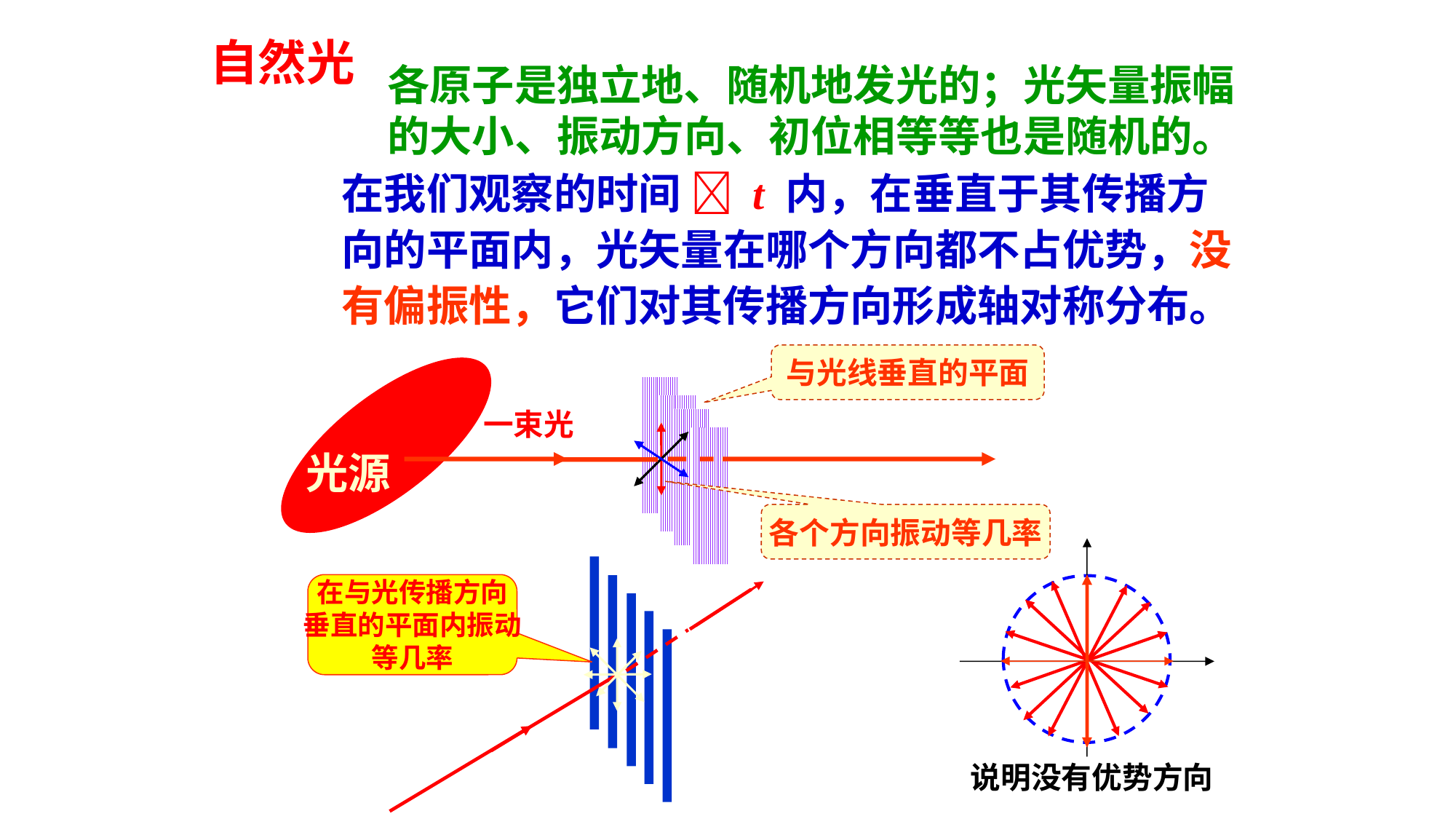

自然光
各原子是独立地、随机地发光的；光矢量振幅
的大小、振动方向、初位相等等也是随机的。
在我们观察的时间 Δ t 内，在垂直于其传播方向的平面内，光矢量在哪个方向都不占优势，没有偏振性，它们对其传播方向形成轴对称分布。
与光线垂直的平面

各个方向振动等几率

光源
一束光

说明没有优势方向

在与光传播方向
垂直的平面内振动
等几率